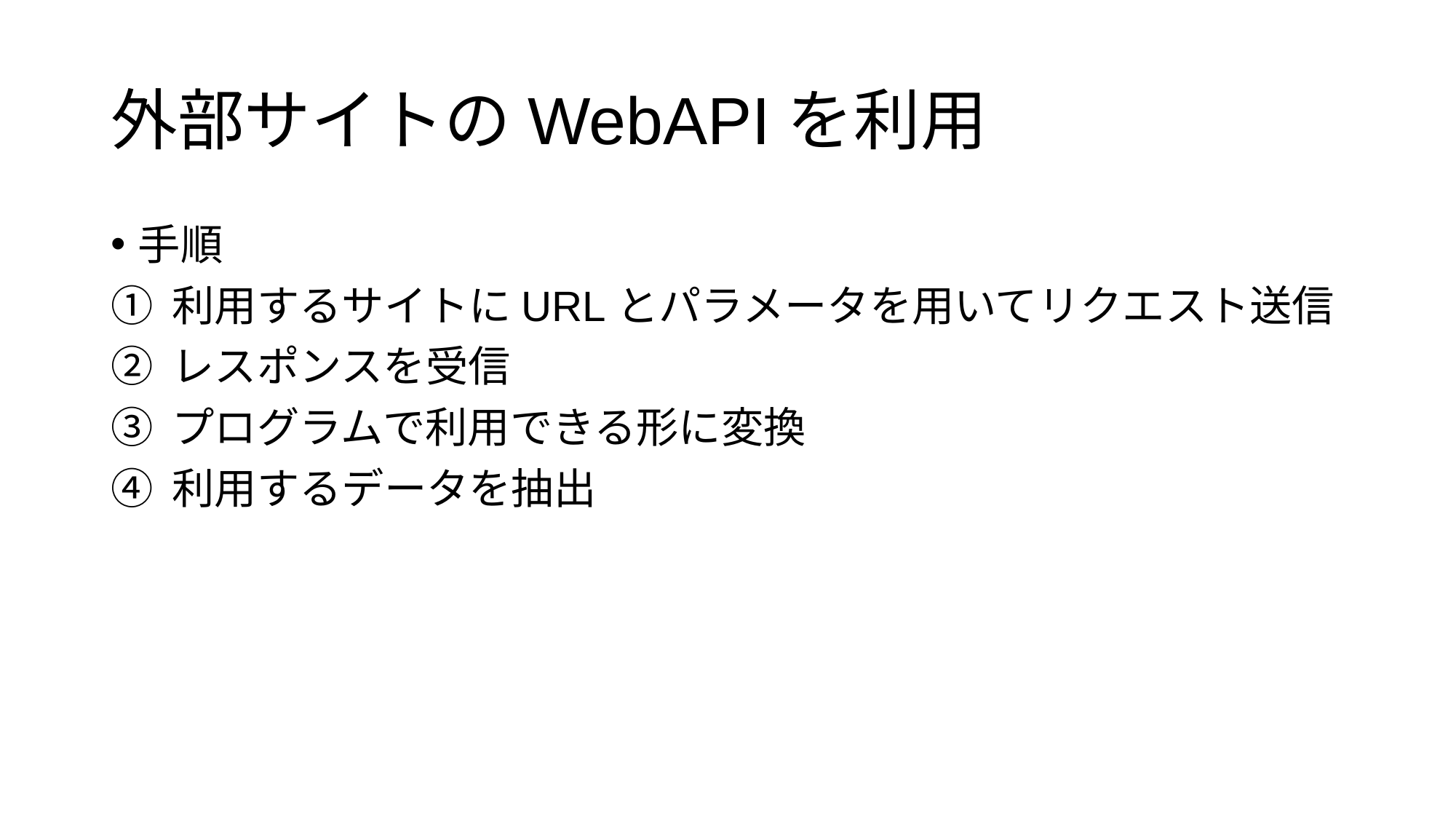

# 外部サイトのWebAPIを利用
手順
利用するサイトにURLとパラメータを用いてリクエスト送信
レスポンスを受信
プログラムで利用できる形に変換
利用するデータを抽出